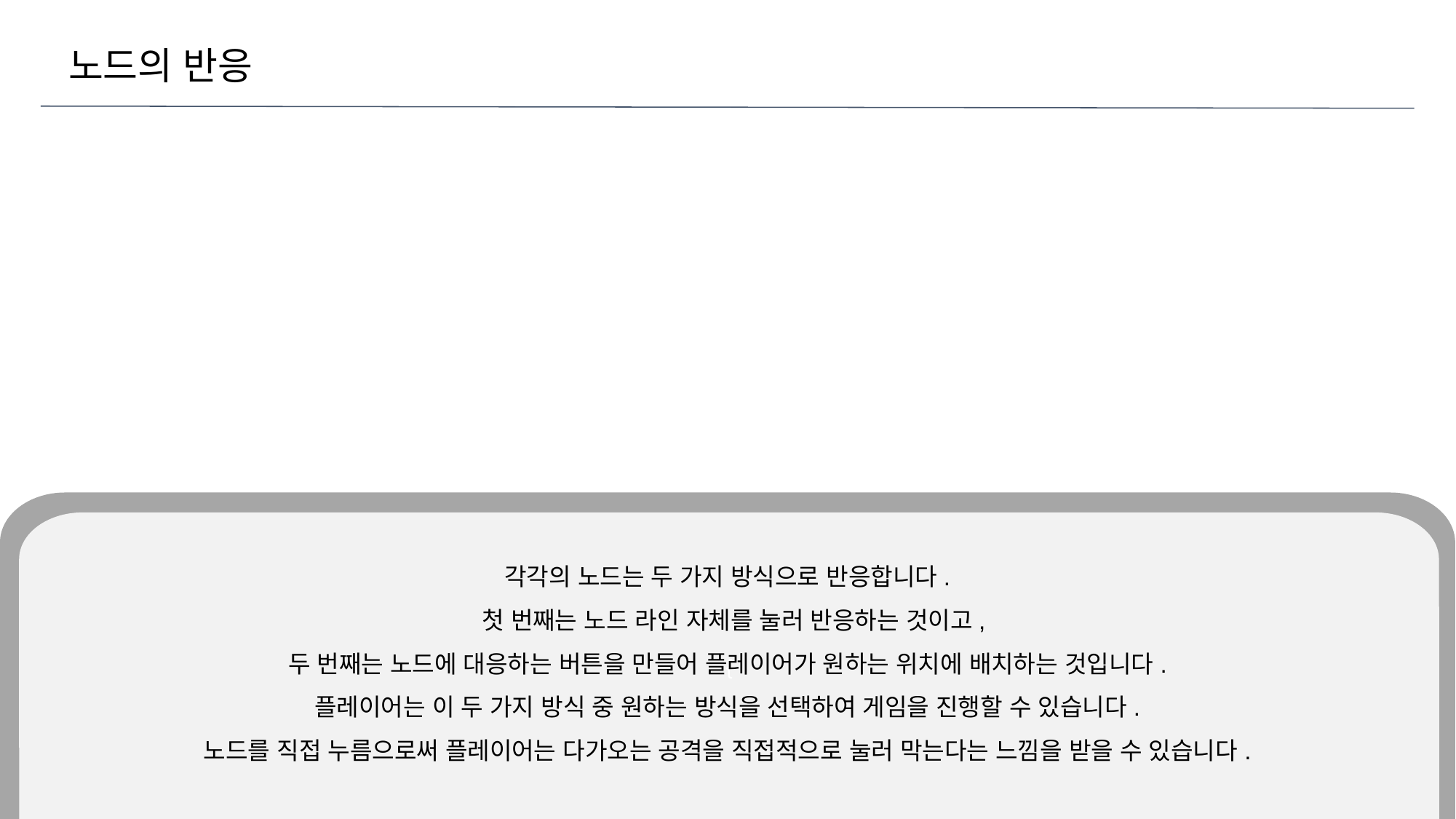

노드의 반응

{
각각의 노드는 두 가지 방식으로 반응합니다.
 첫 번째는 노드 라인 자체를 눌러 반응하는 것이고,
두 번째는 노드에 대응하는 버튼을 만들어 플레이어가 원하는 위치에 배치하는 것입니다.
플레이어는 이 두 가지 방식 중 원하는 방식을 선택하여 게임을 진행할 수 있습니다.
노드를 직접 누름으로써 플레이어는 다가오는 공격을 직접적으로 눌러 막는다는 느낌을 받을 수 있습니다.